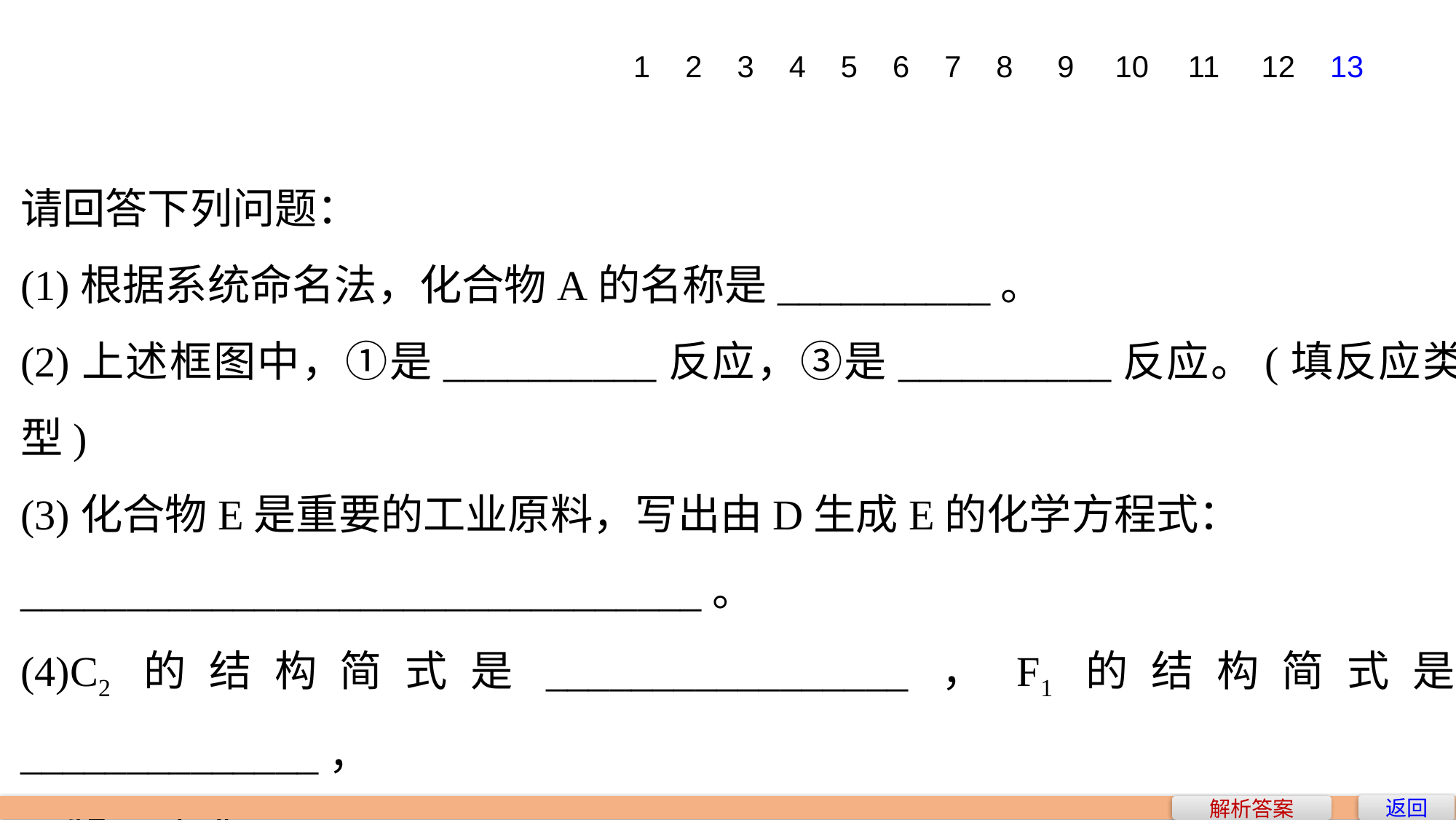

1
2
3
4
5
6
7
8
9
10
11
12
13
请回答下列问题：
(1)根据系统命名法，化合物A的名称是__________。
(2)上述框图中，①是__________反应，③是__________反应。(填反应类型)
(3)化合物E是重要的工业原料，写出由D生成E的化学方程式：
________________________________。
(4)C2的结构简式是_________________，F1的结构简式是______________，
F1和F2互为______________。
返回

解析答案